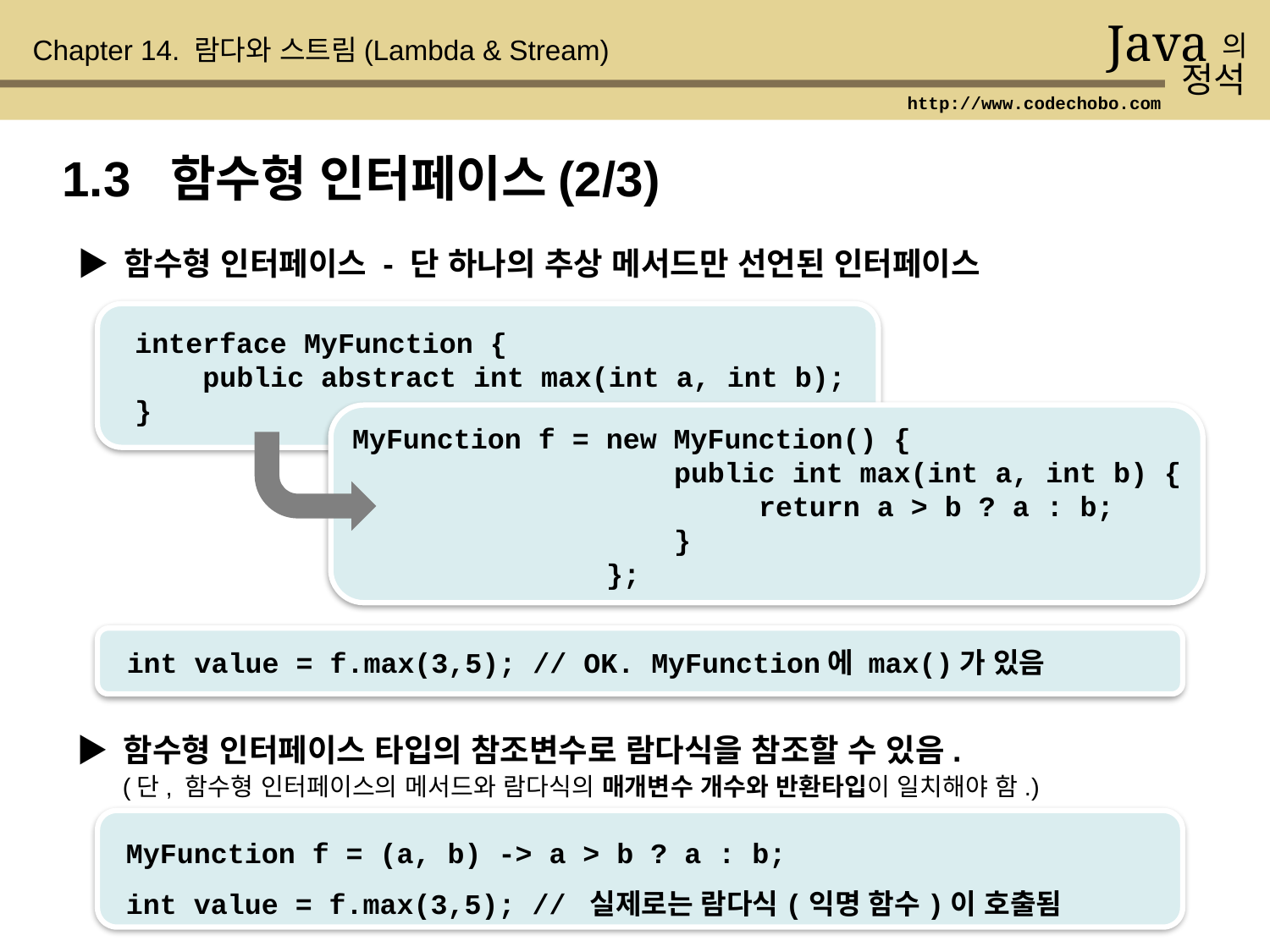

Java
의
정석
Chapter 14. 람다와 스트림(Lambda & Stream)

http://www.codechobo.com
1.3  함수형 인터페이스(2/3)
▶ 함수형 인터페이스 - 단 하나의 추상 메서드만 선언된 인터페이스

 interface MyFunction {
     public abstract int max(int a, int b);
 }

MyFunction f = new MyFunction() {
                   public int max(int a, int b) {
                        return a > b ? a : b;
                   }
               };

 int value = f.max(3,5); // OK. MyFunction에 max()가 있음
▶ 함수형 인터페이스 타입의 참조변수로 람다식을 참조할 수 있음.
    (단, 함수형 인터페이스의 메서드와 람다식의 매개변수 개수와 반환타입이 일치해야 함.)

MyFunction f = (a, b) -> a > b ? a : b;
int value = f.max(3,5); // 실제로는 람다식(익명 함수)이 호출됨